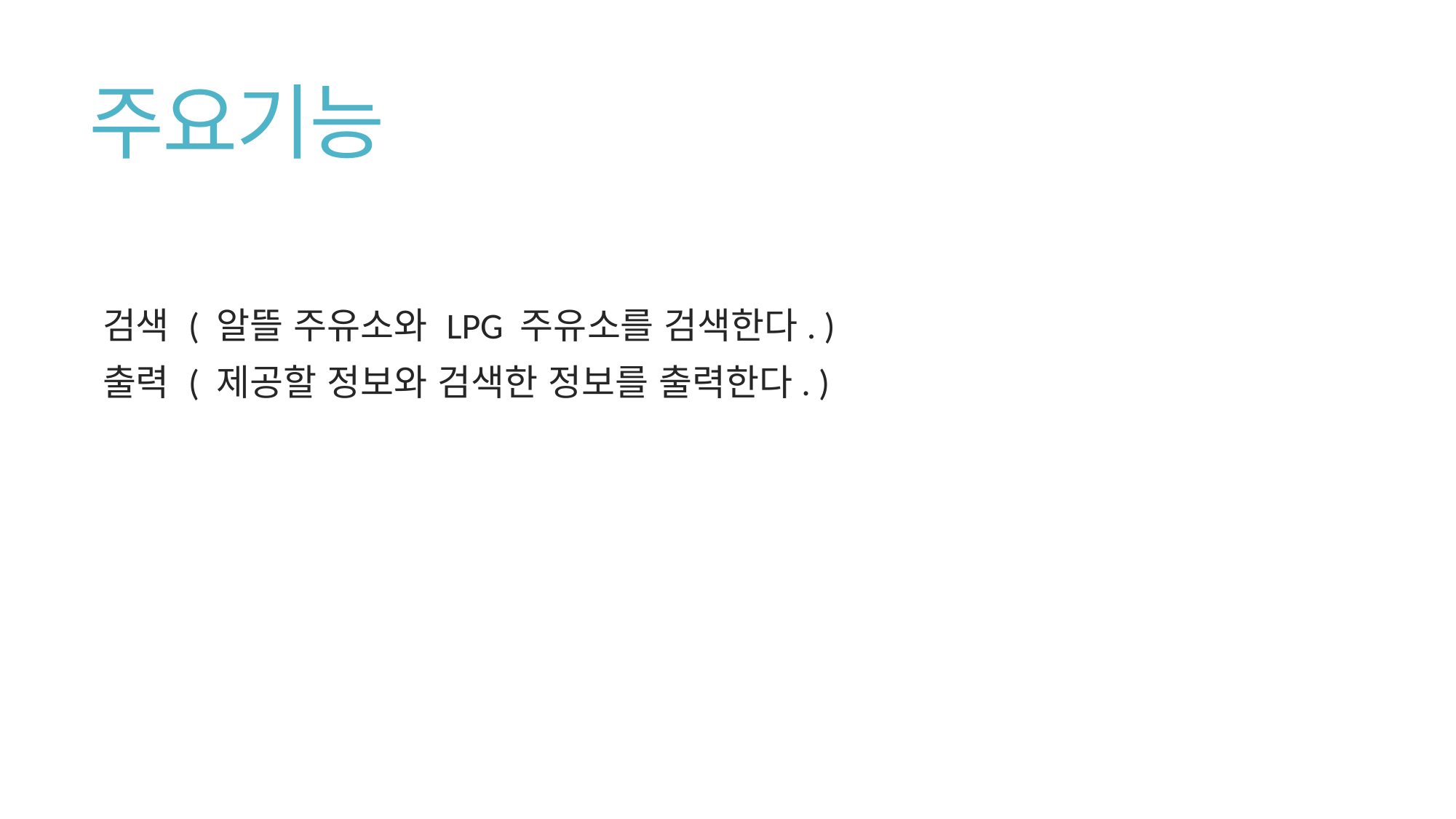

# 주요기능

검색 ( 알뜰 주유소와 LPG 주유소를 검색한다. )
출력 ( 제공할 정보와 검색한 정보를 출력한다. )